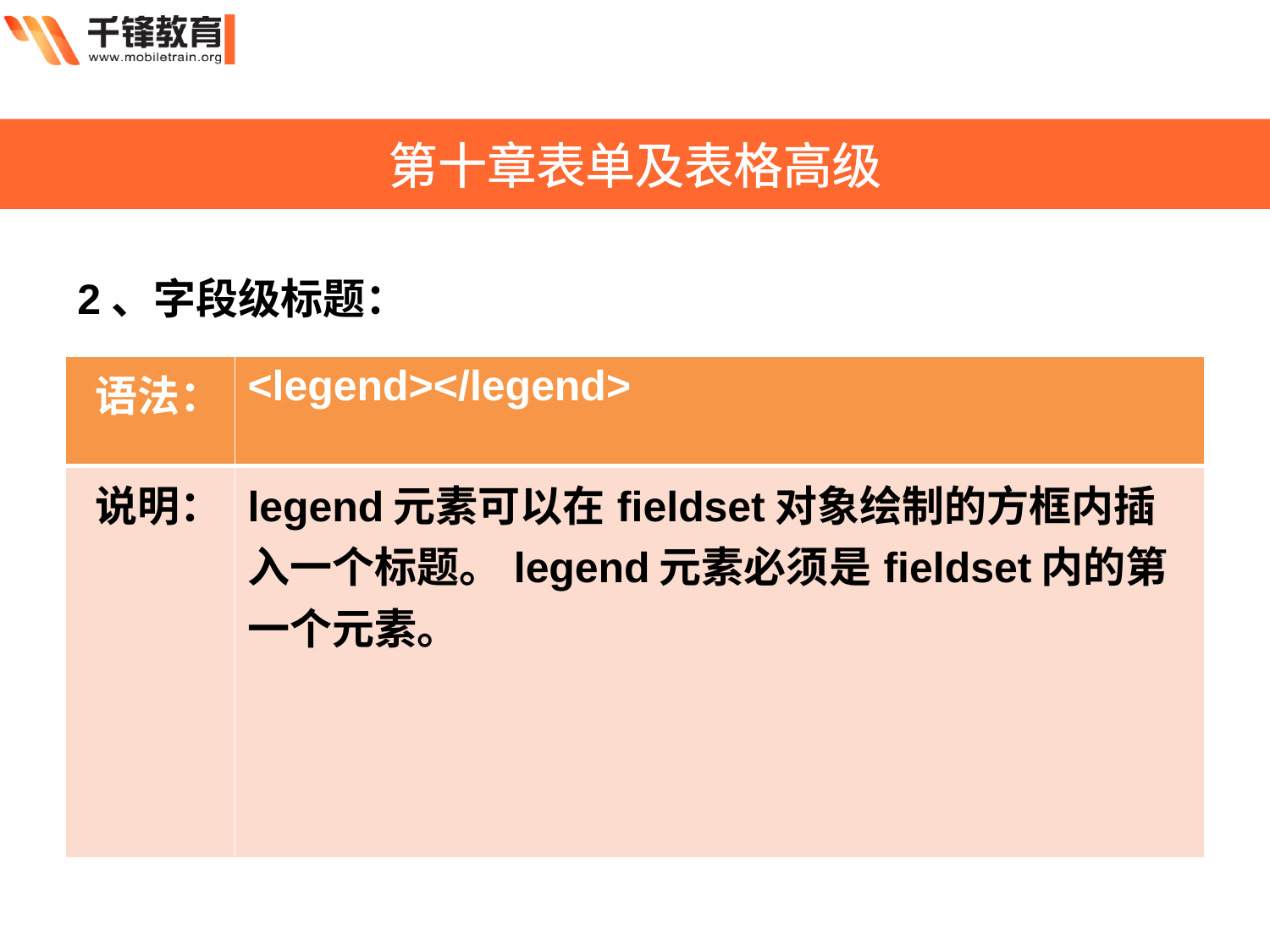

第十章表单及表格高级
2、字段级标题：
| 语法： | <legend></legend> |
| --- | --- |
| 说明： | legend元素可以在fieldset对象绘制的方框内插入一个标题。legend元素必须是fieldset内的第一个元素。 |